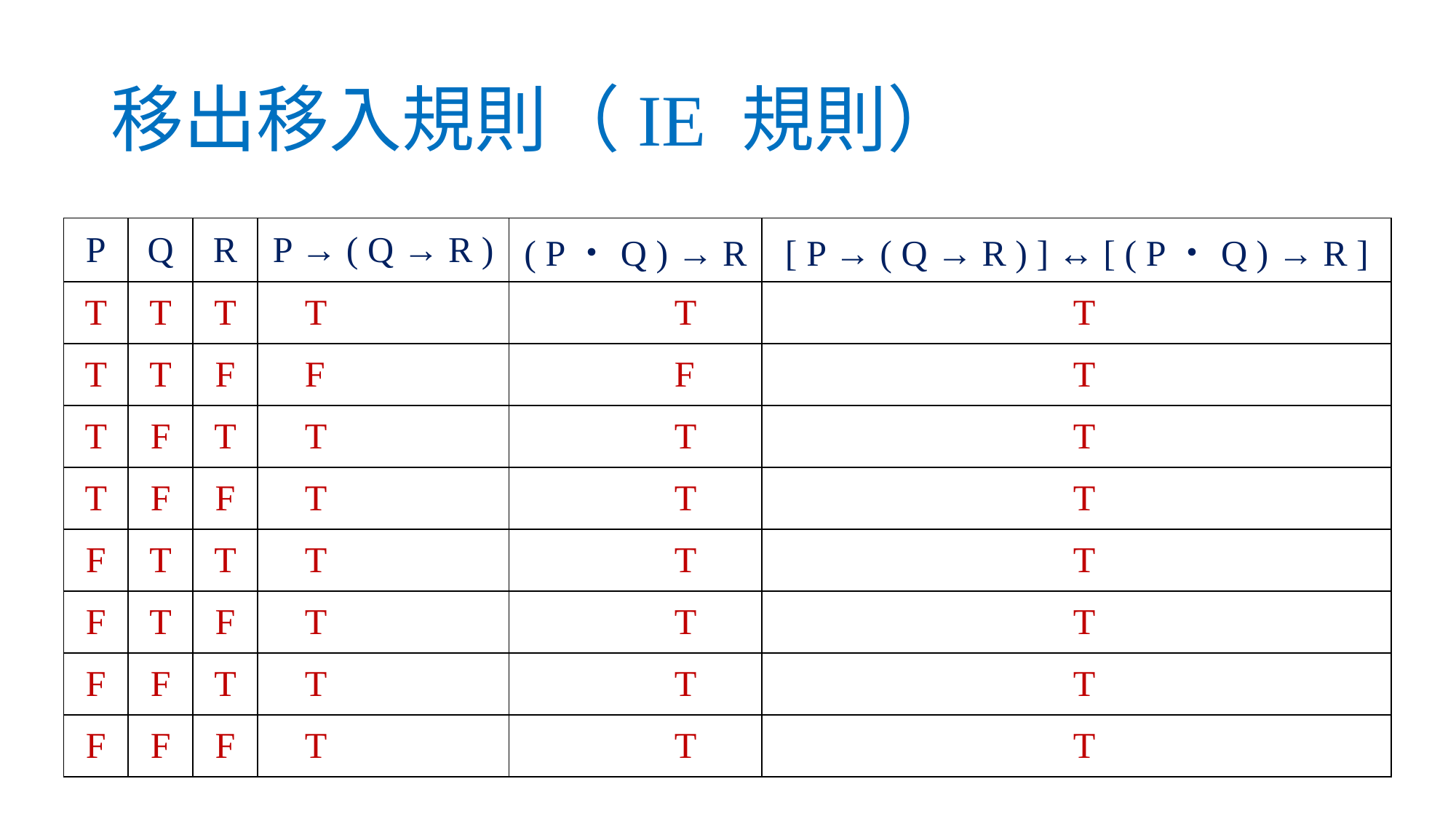

# 移出移入規則（IE 規則）
| P | Q | R | P → ( Q → R ) | ( P・Q ) → R | [ P → ( Q → R ) ] ↔︎ [ ( P・Q ) → R ] |
| --- | --- | --- | --- | --- | --- |
| T | T | T | T | T | T |
| T | T | F | F | F | T |
| T | F | T | T | T | T |
| T | F | F | T | T | T |
| F | T | T | T | T | T |
| F | T | F | T | T | T |
| F | F | T | T | T | T |
| F | F | F | T | T | T |